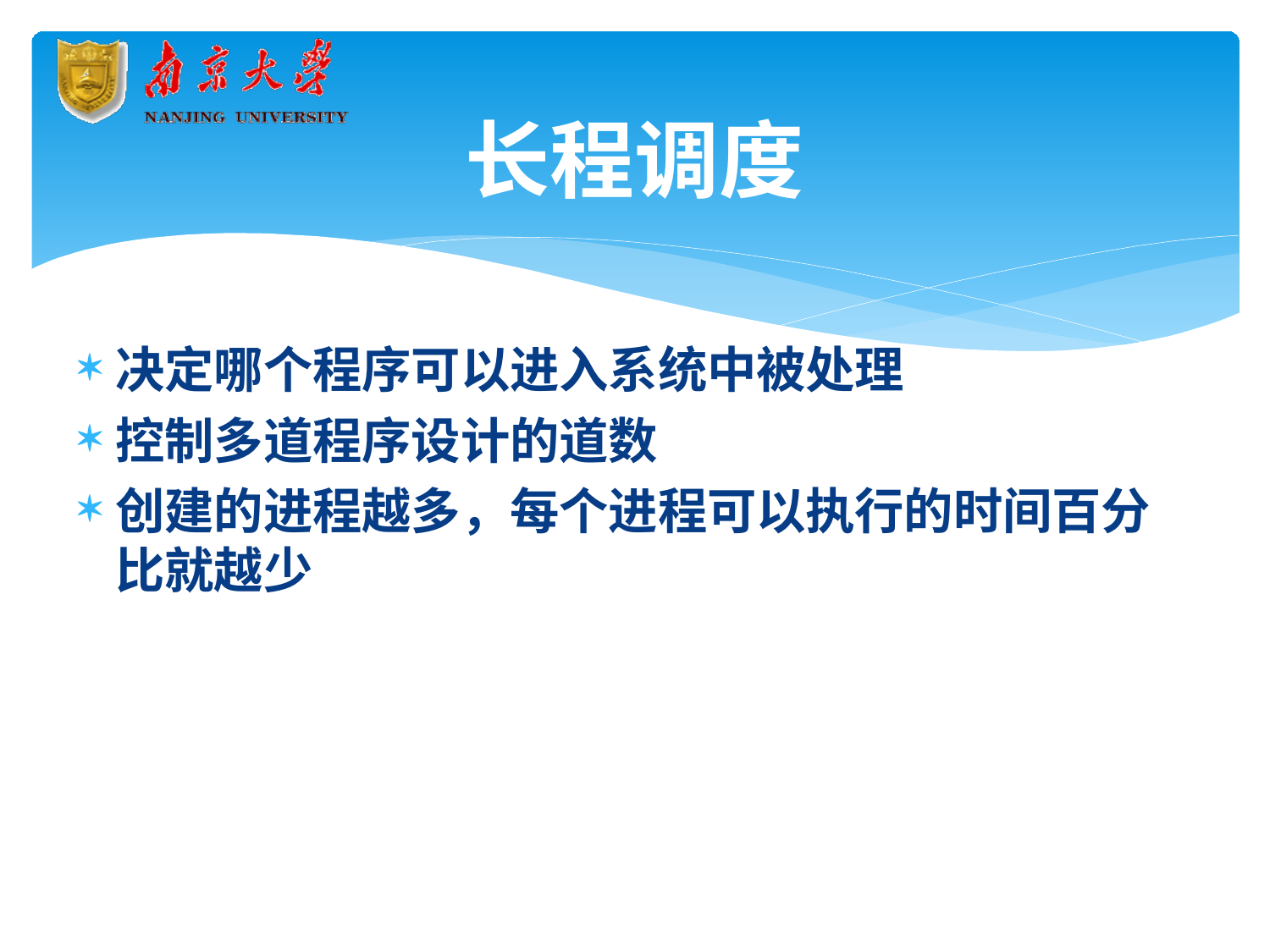

# 长程调度
决定哪个程序可以进入系统中被处理
控制多道程序设计的道数
创建的进程越多，每个进程可以执行的时间百分 比就越少